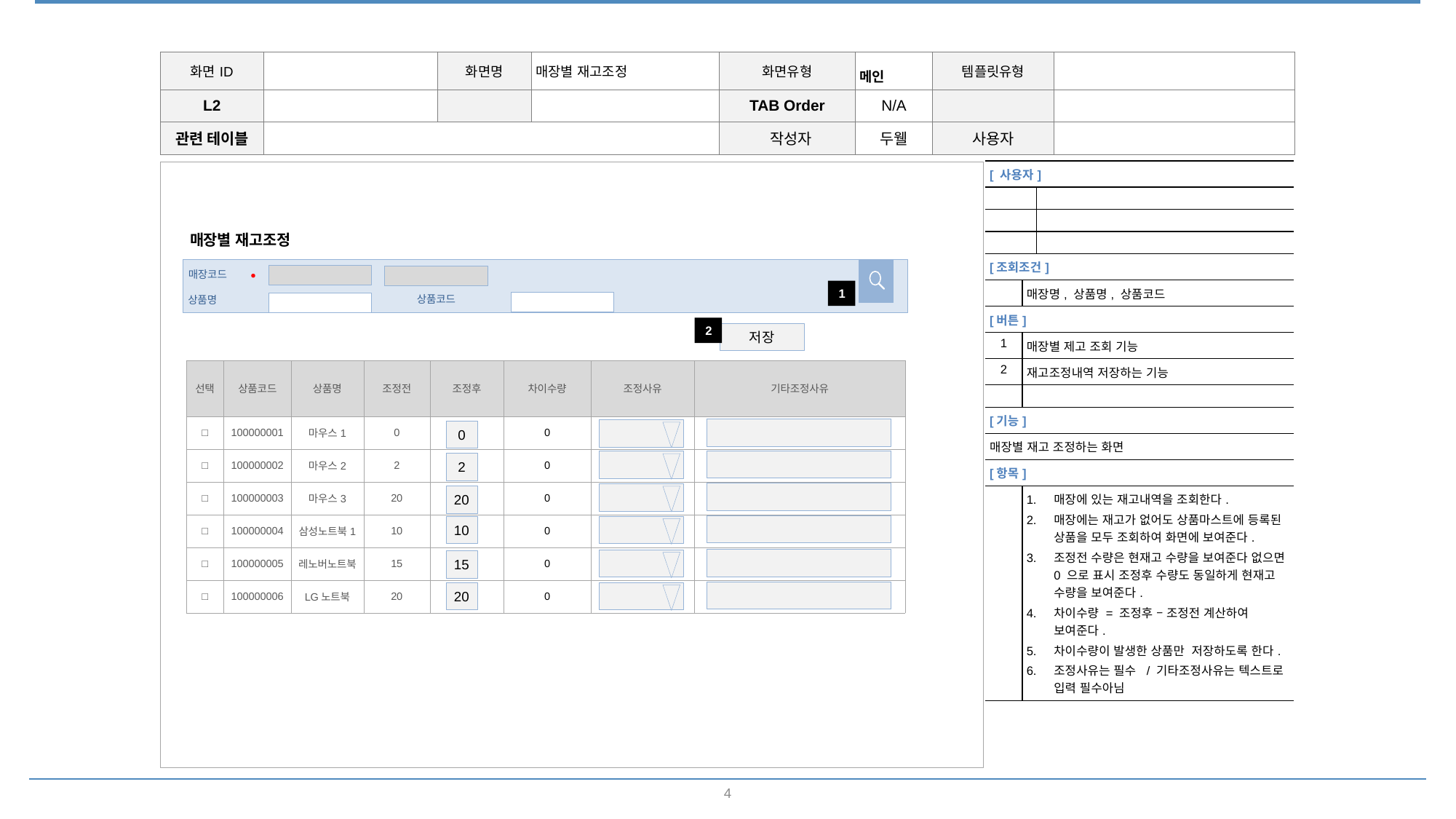

| 화면ID |  | 화면명 | 매장별 재고조정 | 화면유형 | 메인 | 템플릿유형 |  |
| --- | --- | --- | --- | --- | --- | --- | --- |
| L2 |  |  |  | TAB Order | N/A |  |  |
| 관련 테이블 |  |  |  | 작성자 | 두웰 | 사용자 |  |
| [ 사용자] |  |  |
| --- | --- | --- |
|  |  |  |
|  |  |  |
|  |  |  |
| [조회조건] |  |  |
|  | 매장명, 상품명, 상품코드 |  |
| [버튼] |  |  |
| 1 | 매장별 제고 조회 기능 |  |
| 2 | 재고조정내역 저장하는 기능 |  |
|  |  |  |
| [기능] |  |  |
| 매장별 재고 조정하는 화면 |  |  |
| [항목] |  |  |
|  | 매장에 있는 재고내역을 조회한다. 매장에는 재고가 없어도 상품마스트에 등록된 상품을 모두 조회하여 화면에 보여준다. 조정전 수량은 현재고 수량을 보여준다 없으면 0 으로 표시 조정후 수량도 동일하게 현재고 수량을 보여준다. 차이수량 = 조정후 – 조정전 계산하여 보여준다. 차이수량이 발생한 상품만 저장하도록 한다. 조정사유는 필수 / 기타조정사유는 텍스트로 입력 필수아님 |  |

매장별 재고조정

매장코드

1

상품코드
상품명
2
저장
| 선택 | 상품코드 | 상품명 | 조정전 | 조정후 | 차이수량 | 조정사유 | 기타조정사유 |
| --- | --- | --- | --- | --- | --- | --- | --- |
| □ | 100000001 | 마우스1 | 0 |  | 0 |  |  |
| □ | 100000002 | 마우스2 | 2 |  | 0 |  |  |
| □ | 100000003 | 마우스3 | 20 |  | 0 |  |  |
| □ | 100000004 | 삼성노트북1 | 10 |  | 0 |  |  |
| □ | 100000005 | 레노버노트북 | 15 |  | 0 |  |  |
| □ | 100000006 | LG노트북 | 20 |  | 0 |  |  |

0

2

20

10

15

20